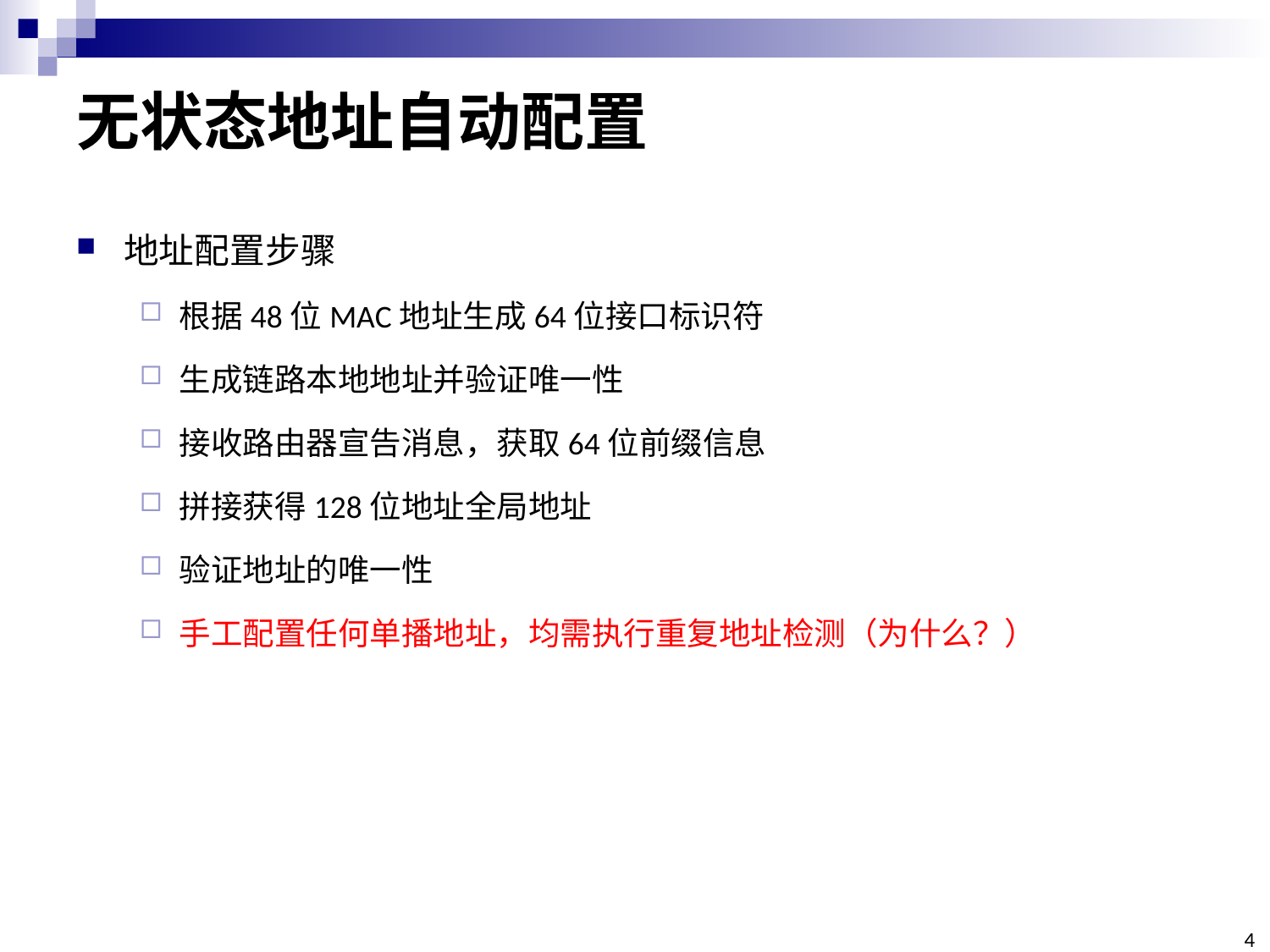

# 无状态地址自动配置
地址配置步骤
根据48位MAC地址生成64位接口标识符
生成链路本地地址并验证唯一性
接收路由器宣告消息，获取64位前缀信息
拼接获得128位地址全局地址
验证地址的唯一性
手工配置任何单播地址，均需执行重复地址检测（为什么？）
4